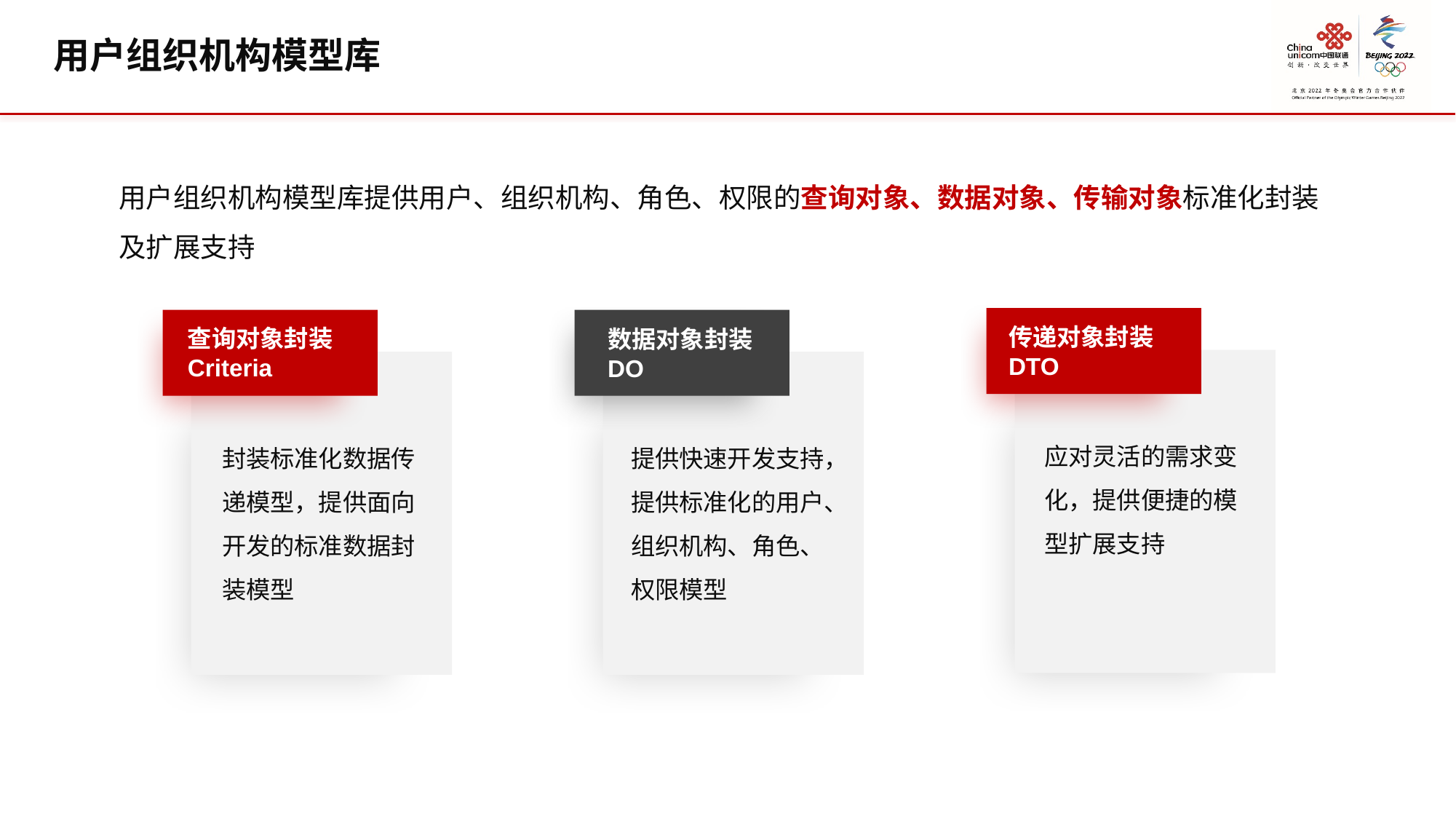

用户组织机构模型库
用户组织机构模型库提供用户、组织机构、角色、权限的查询对象、数据对象、传输对象标准化封装及扩展支持

传递对象封装DTO

应对灵活的需求变化，提供便捷的模型扩展支持

查询对象封装Criteria

封装标准化数据传递模型，提供面向开发的标准数据封装模型

数据对象封装DO

提供快速开发支持，提供标准化的用户、组织机构、角色、权限模型